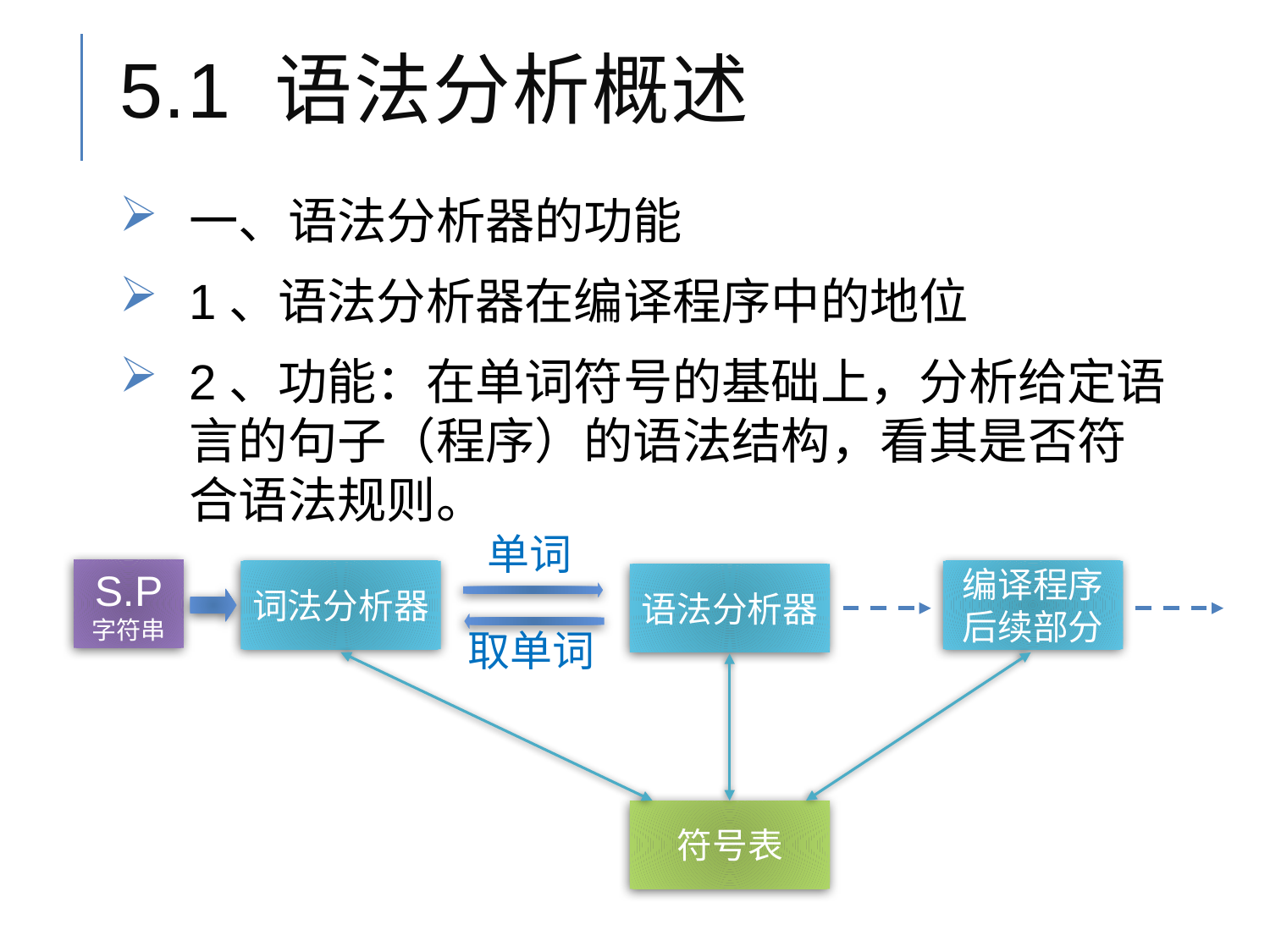

# 5.1 语法分析概述
一、语法分析器的功能
1、语法分析器在编译程序中的地位
2、功能：在单词符号的基础上，分析给定语言的句子（程序）的语法结构，看其是否符合语法规则。
单词
S.P
字符串
词法分析器

编译程序
后续部分
语法分析器

取单词
符号表
8